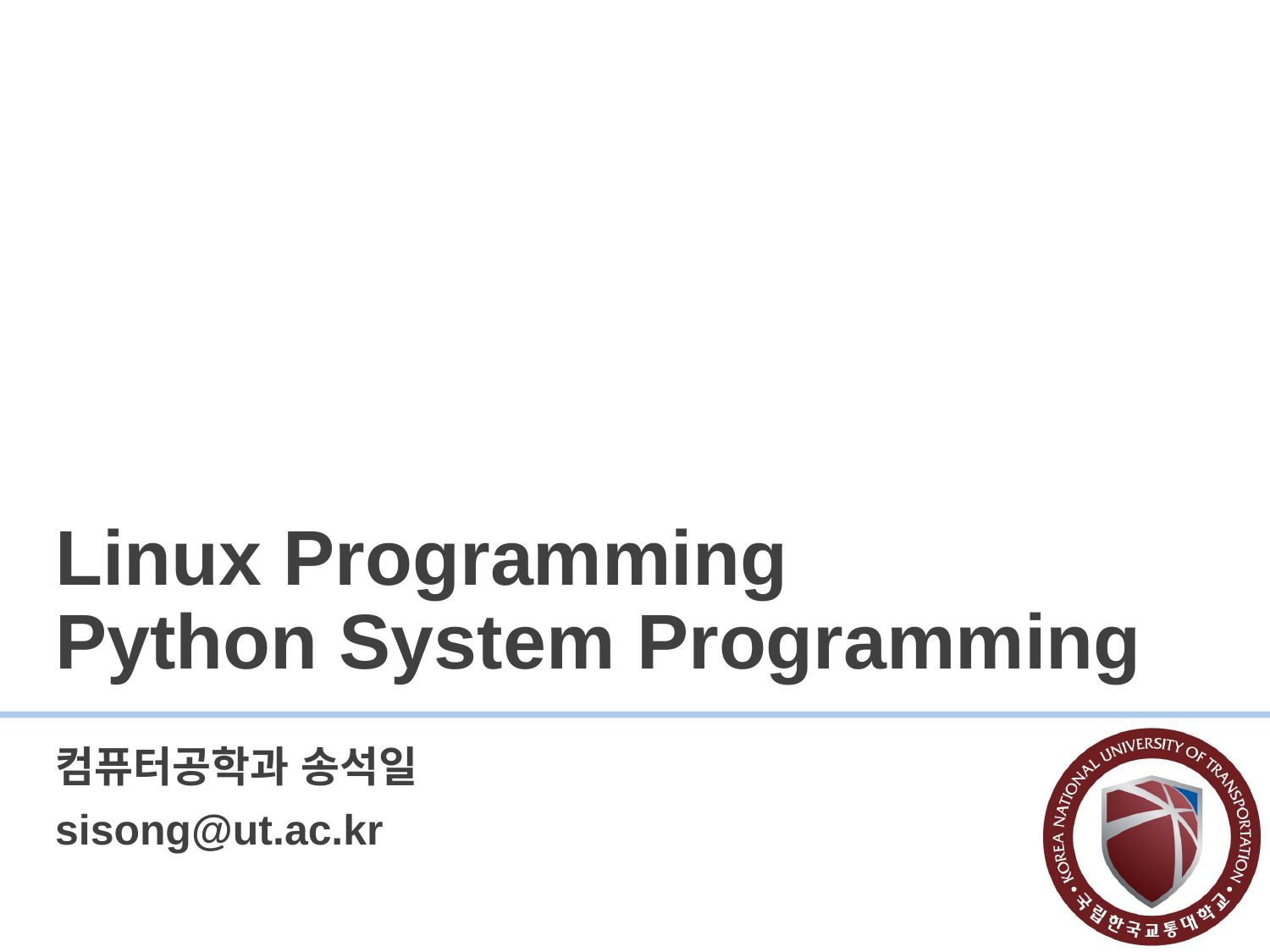

# Linux Programming Python System Programming
컴퓨터공학과 송석일
sisong@ut.ac.kr